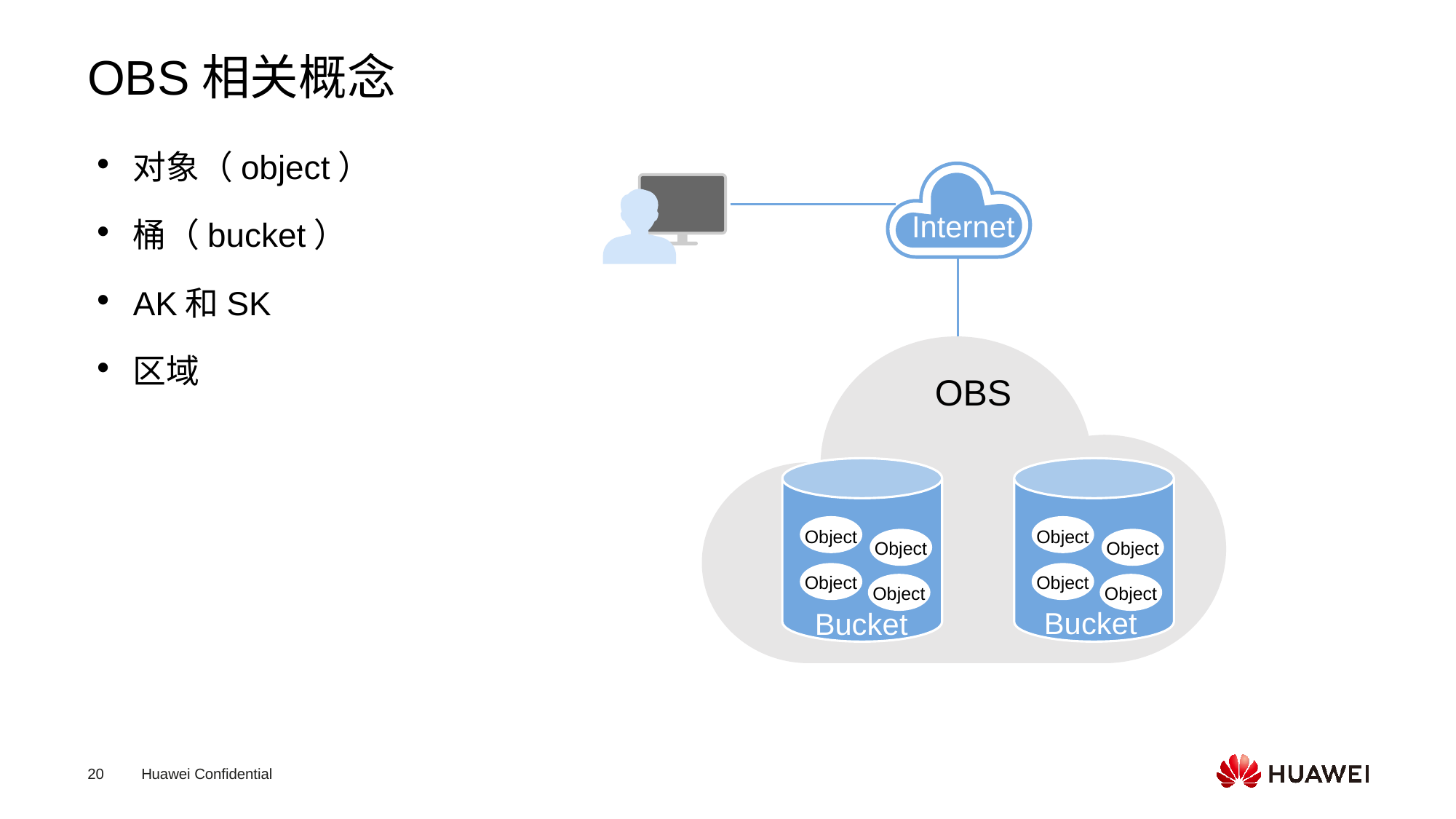

# OBS相关概念
对象（object）
桶（bucket）
AK和SK
区域

Internet

OBS

Object

Object

Object

Object
Bucket

Object

Object

Object

Object
Bucket